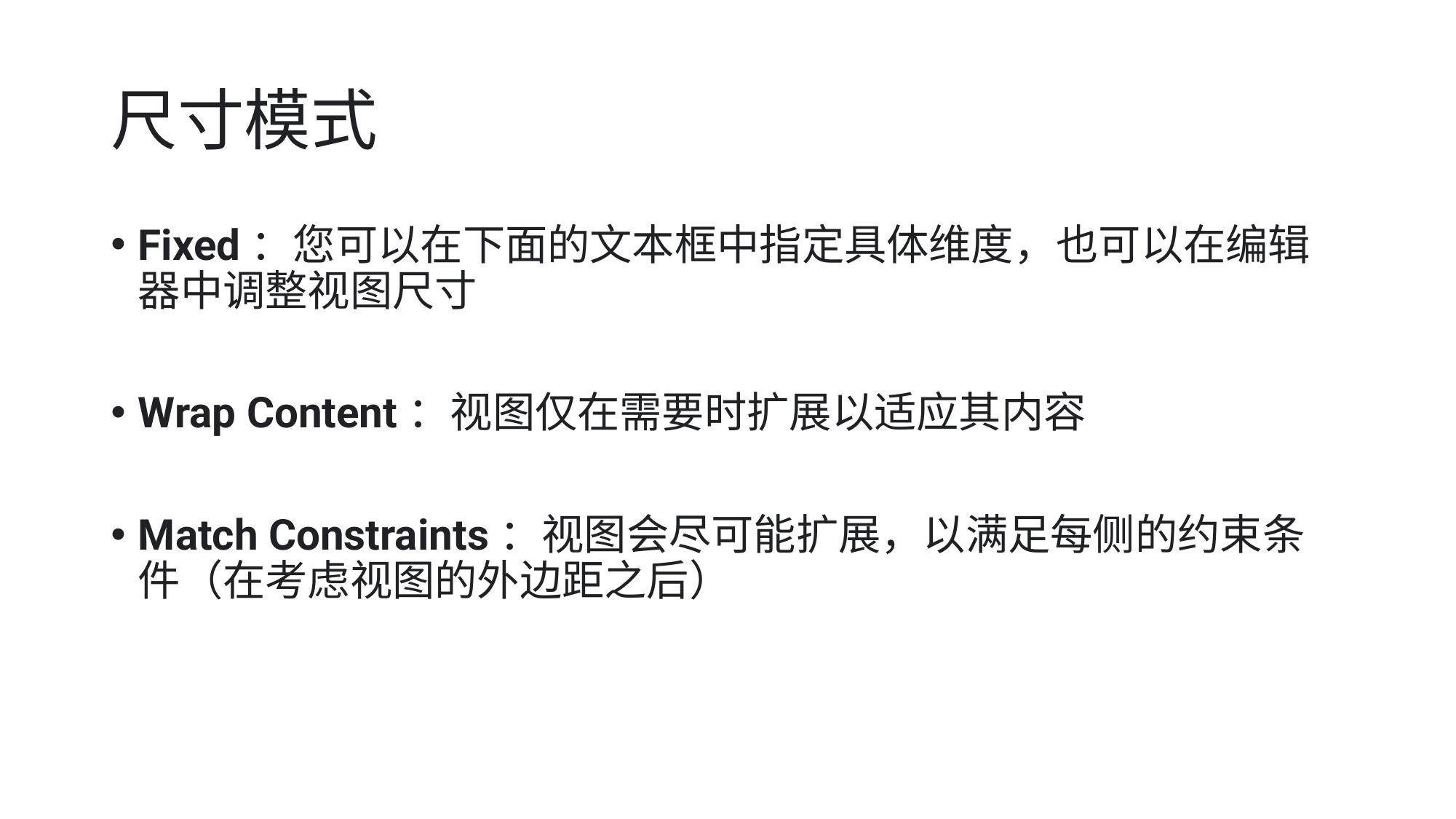

# 尺寸模式
Fixed：您可以在下面的文本框中指定具体维度，也可以在编辑器中调整视图尺寸

Wrap Content：视图仅在需要时扩展以适应其内容

Match Constraints：视图会尽可能扩展，以满足每侧的约束条件（在考虑视图的外边距之后）